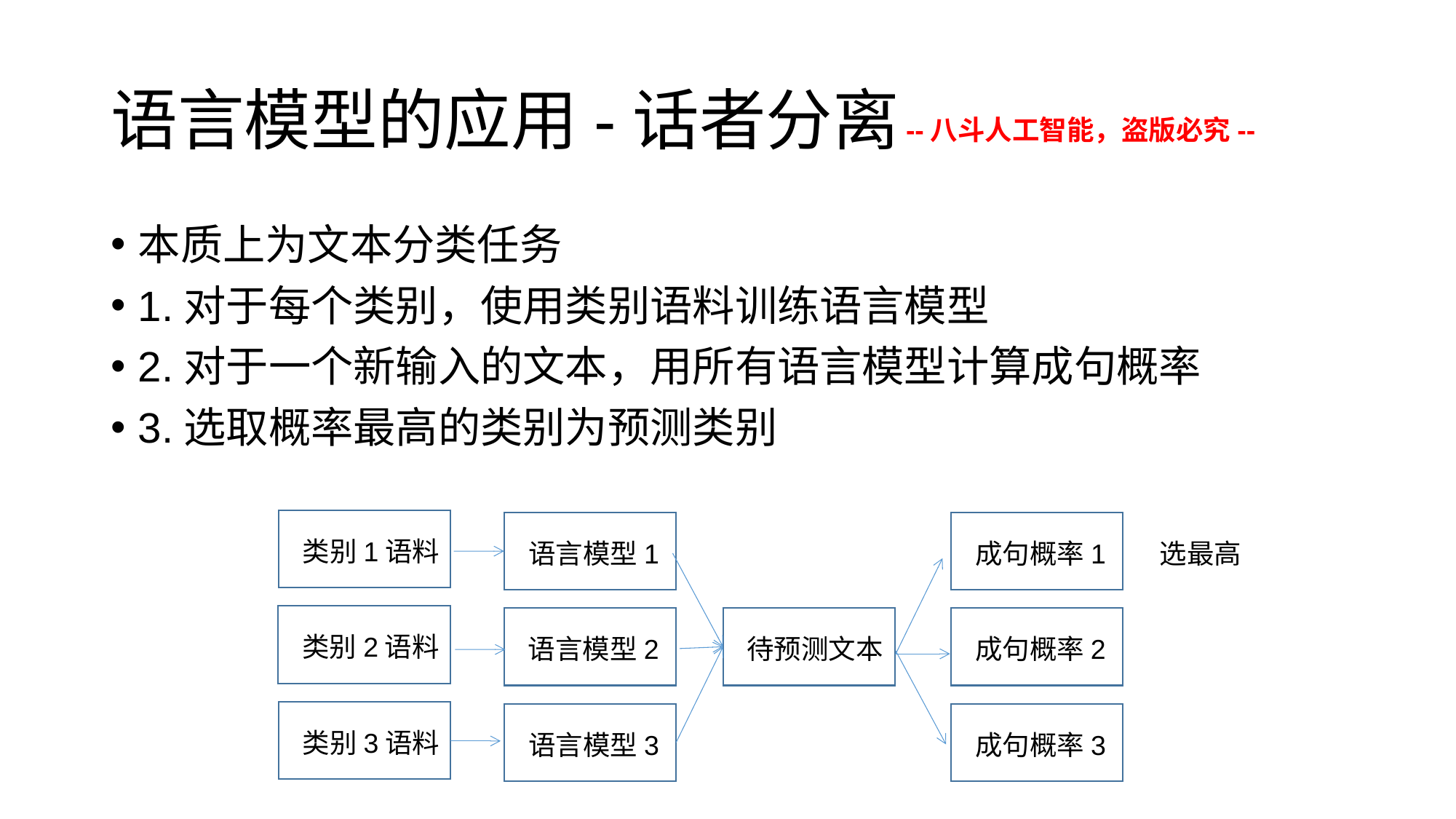

# 语言模型的应用-话者分离
--八斗人工智能，盗版必究--
本质上为文本分类任务
1.对于每个类别，使用类别语料训练语言模型
2.对于一个新输入的文本，用所有语言模型计算成句概率
3.选取概率最高的类别为预测类别

类别1语料
语言模型1
成句概率1
选最高

类别2语料
语言模型2
待预测文本
成句概率2

类别3语料
语言模型3
成句概率3